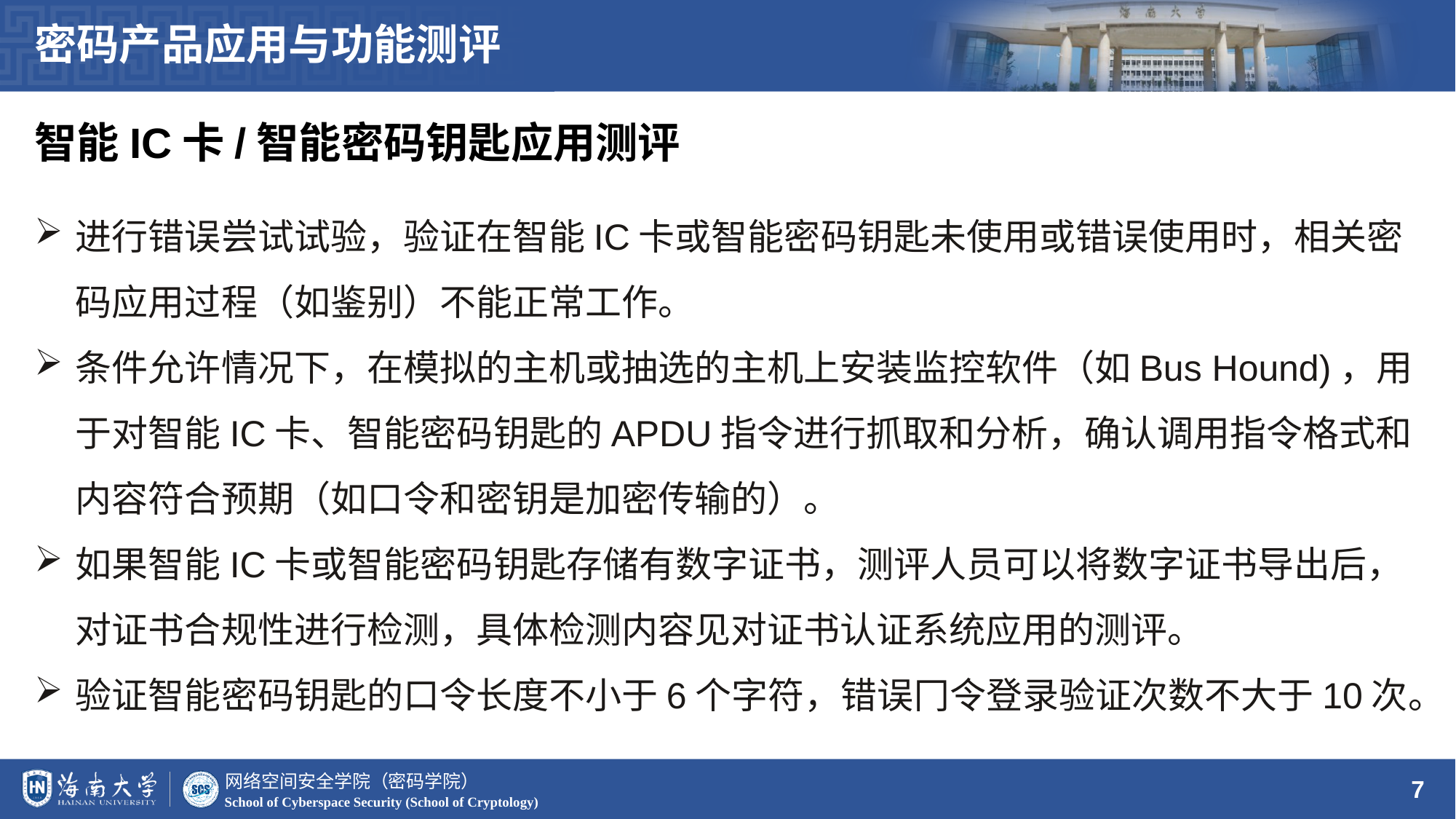

密码产品应用与功能测评
智能IC卡/智能密码钥匙应用测评
进行错误尝试试验，验证在智能IC卡或智能密码钥匙未使用或错误使用时，相关密码应用过程（如鉴别）不能正常工作。
条件允许情况下，在模拟的主机或抽选的主机上安装监控软件（如Bus Hound)，用于对智能IC卡、智能密码钥匙的APDU指令进行抓取和分析，确认调用指令格式和内容符合预期（如口令和密钥是加密传输的）。
如果智能IC卡或智能密码钥匙存储有数字证书，测评人员可以将数字证书导出后，对证书合规性进行检测，具体检测内容见对证书认证系统应用的测评。
验证智能密码钥匙的口令长度不小于6个字符，错误冂令登录验证次数不大于10次。

7